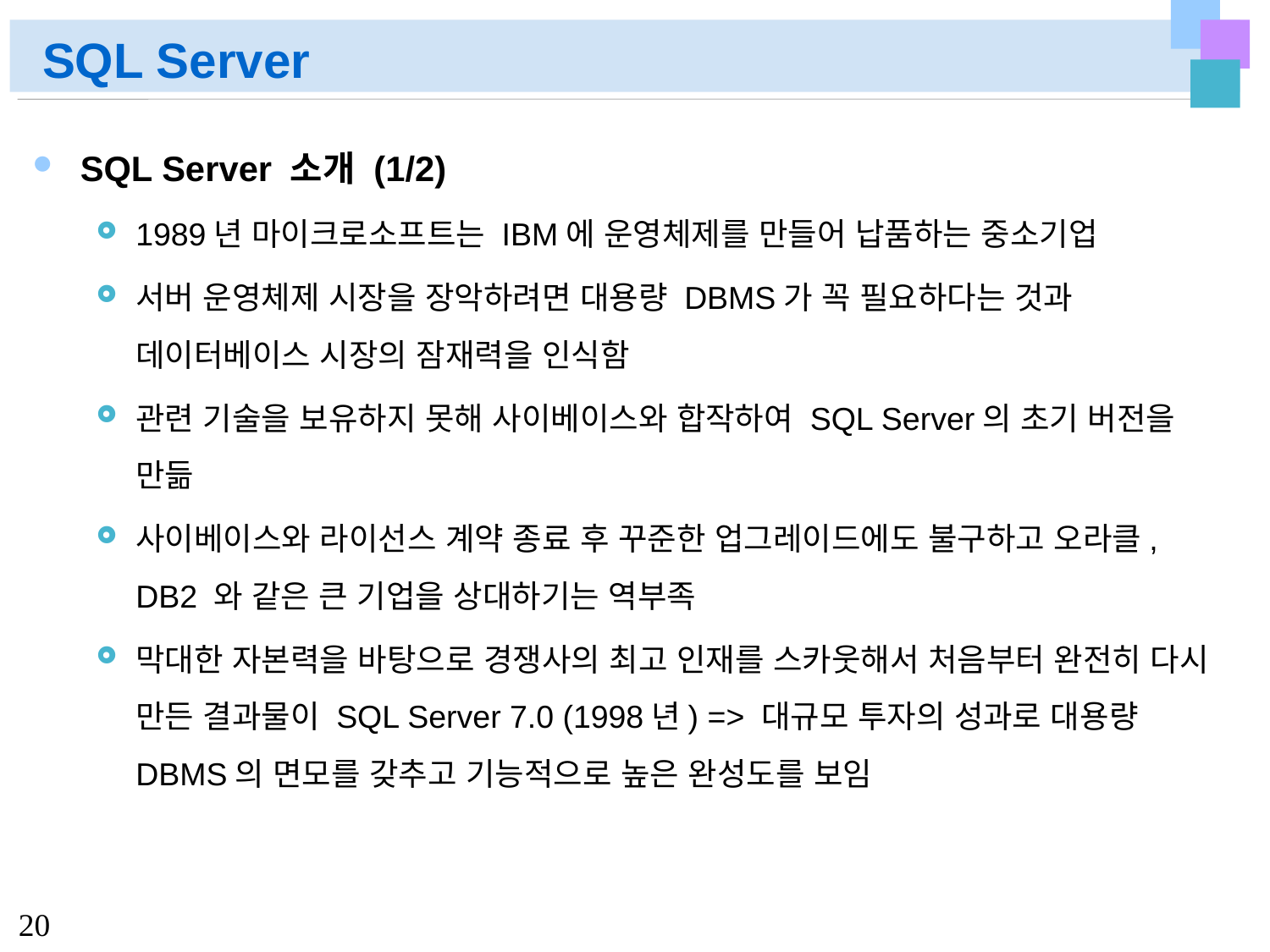

# SQL Server
SQL Server 소개 (1/2)
1989년 마이크로소프트는 IBM에 운영체제를 만들어 납품하는 중소기업
서버 운영체제 시장을 장악하려면 대용량 DBMS가 꼭 필요하다는 것과 데이터베이스 시장의 잠재력을 인식함
관련 기술을 보유하지 못해 사이베이스와 합작하여 SQL Server의 초기 버전을 만듦
사이베이스와 라이선스 계약 종료 후 꾸준한 업그레이드에도 불구하고 오라클, DB2 와 같은 큰 기업을 상대하기는 역부족
막대한 자본력을 바탕으로 경쟁사의 최고 인재를 스카웃해서 처음부터 완전히 다시 만든 결과물이 SQL Server 7.0 (1998년) => 대규모 투자의 성과로 대용량 DBMS의 면모를 갖추고 기능적으로 높은 완성도를 보임